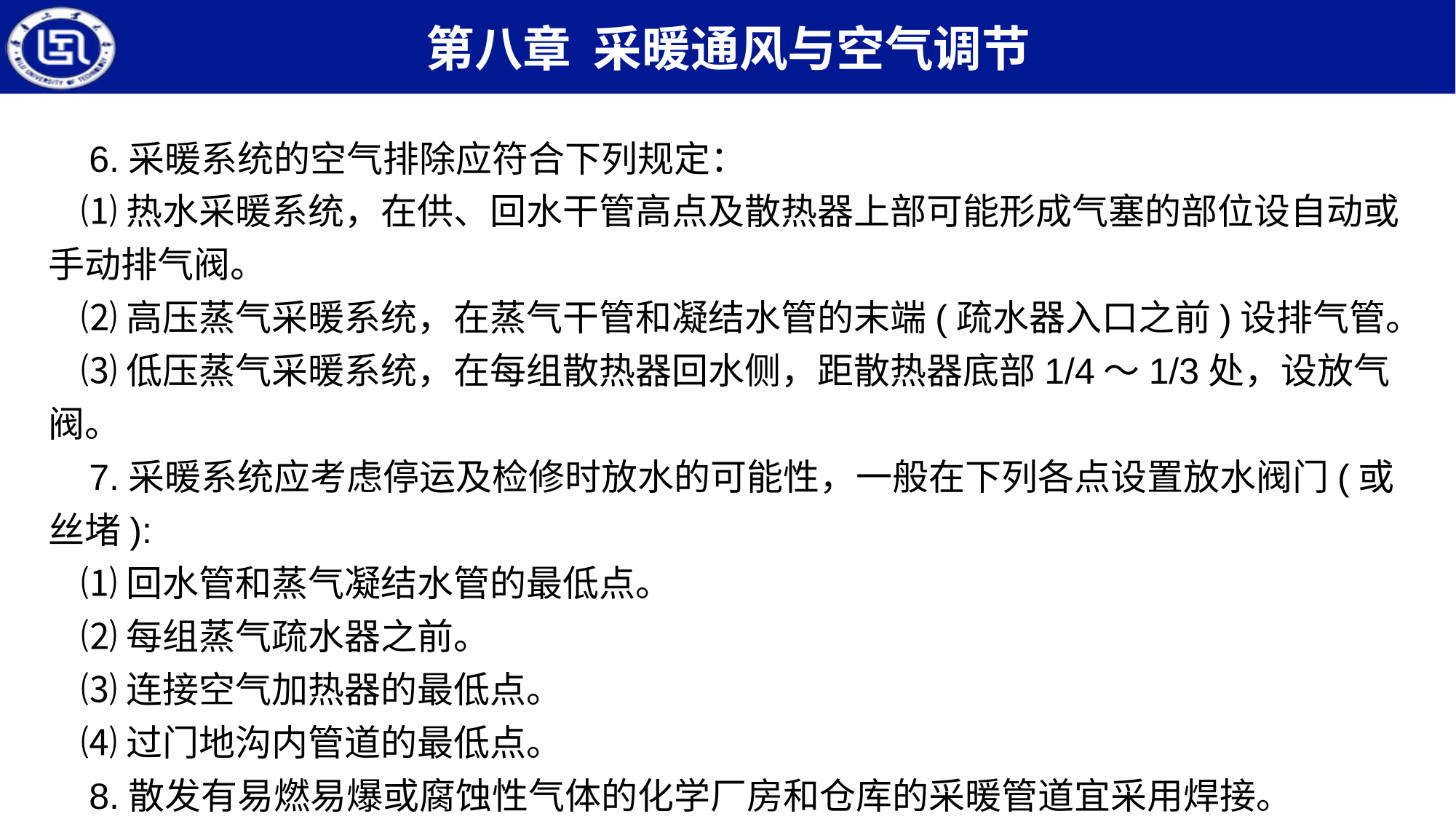

6.采暖系统的空气排除应符合下列规定：
    ⑴热水采暖系统，在供、回水干管高点及散热器上部可能形成气塞的部位设自动或手动排气阀。
    ⑵高压蒸气采暖系统，在蒸气干管和凝结水管的末端(疏水器入口之前)设排气管。
    ⑶低压蒸气采暖系统，在每组散热器回水侧，距散热器底部1/4～1/3处，设放气阀。
    7.采暖系统应考虑停运及检修时放水的可能性，一般在下列各点设置放水阀门(或丝堵):
    ⑴回水管和蒸气凝结水管的最低点。
    ⑵每组蒸气疏水器之前。
    ⑶连接空气加热器的最低点。
    ⑷过门地沟内管道的最低点。
    8.散发有易燃易爆或腐蚀性气体的化学厂房和仓库的采暖管道宜采用焊接。